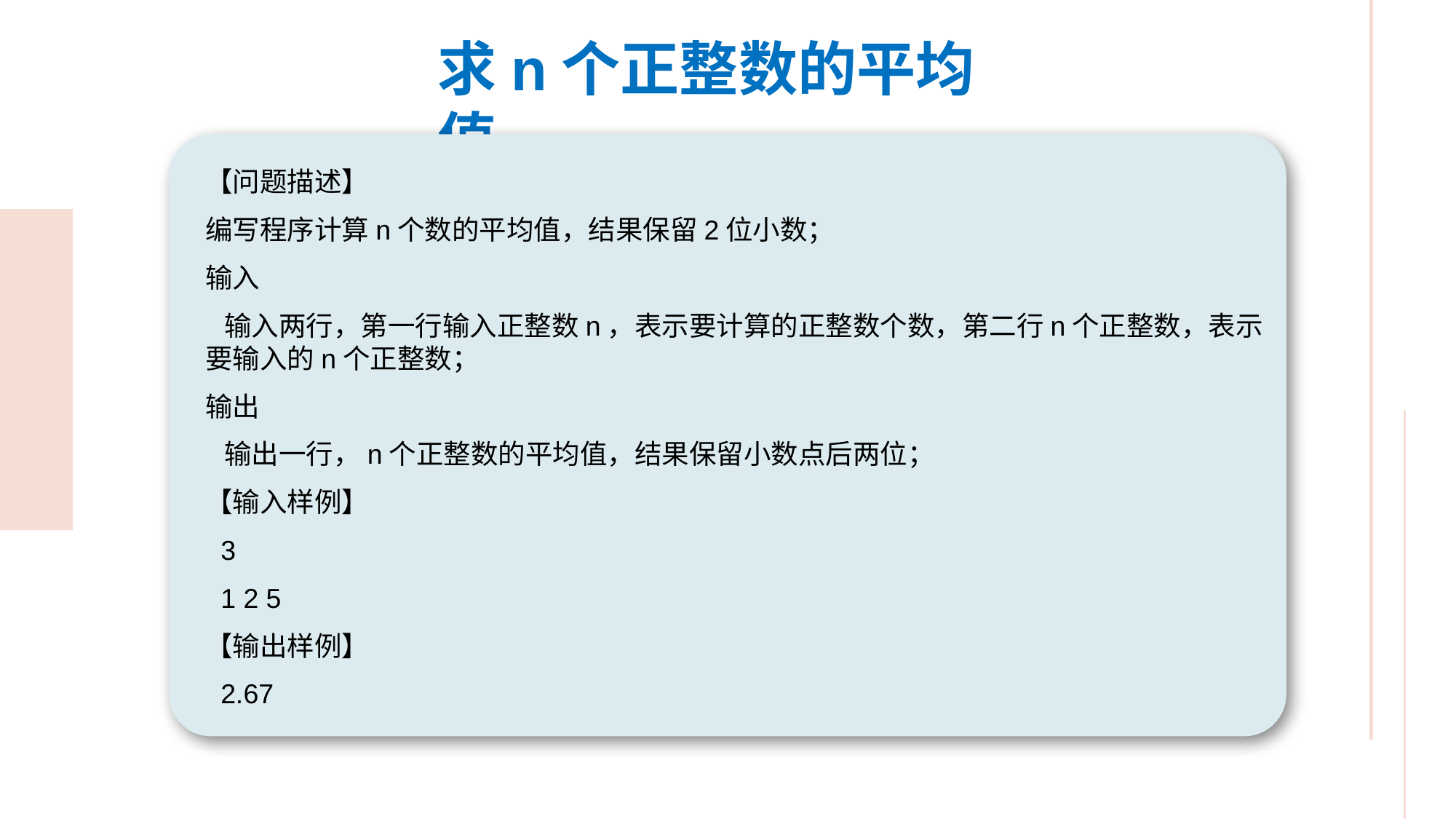

求n个正整数的平均值

【问题描述】
编写程序计算n个数的平均值，结果保留2位小数；
输入
  输入两行，第一行输入正整数n，表示要计算的正整数个数，第二行n个正整数，表示要输入的n个正整数；
输出
  输出一行，n个正整数的平均值，结果保留小数点后两位；
【输入样例】
  3
  1 2 5
【输出样例】
  2.67